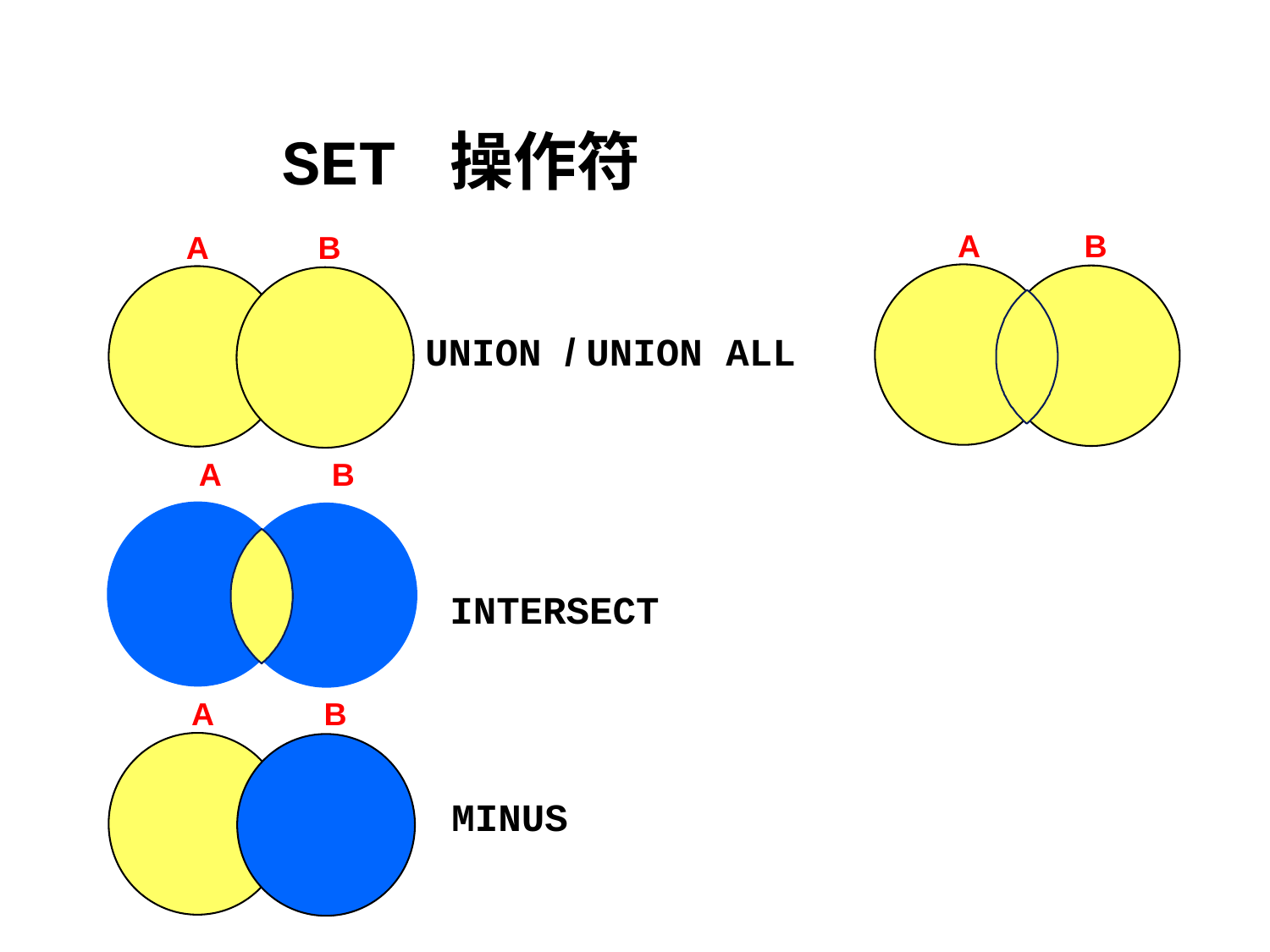

# SET 操作符
A
B
A
B

UNION / UNION ALL
A
B

INTERSECT
A
B

MINUS